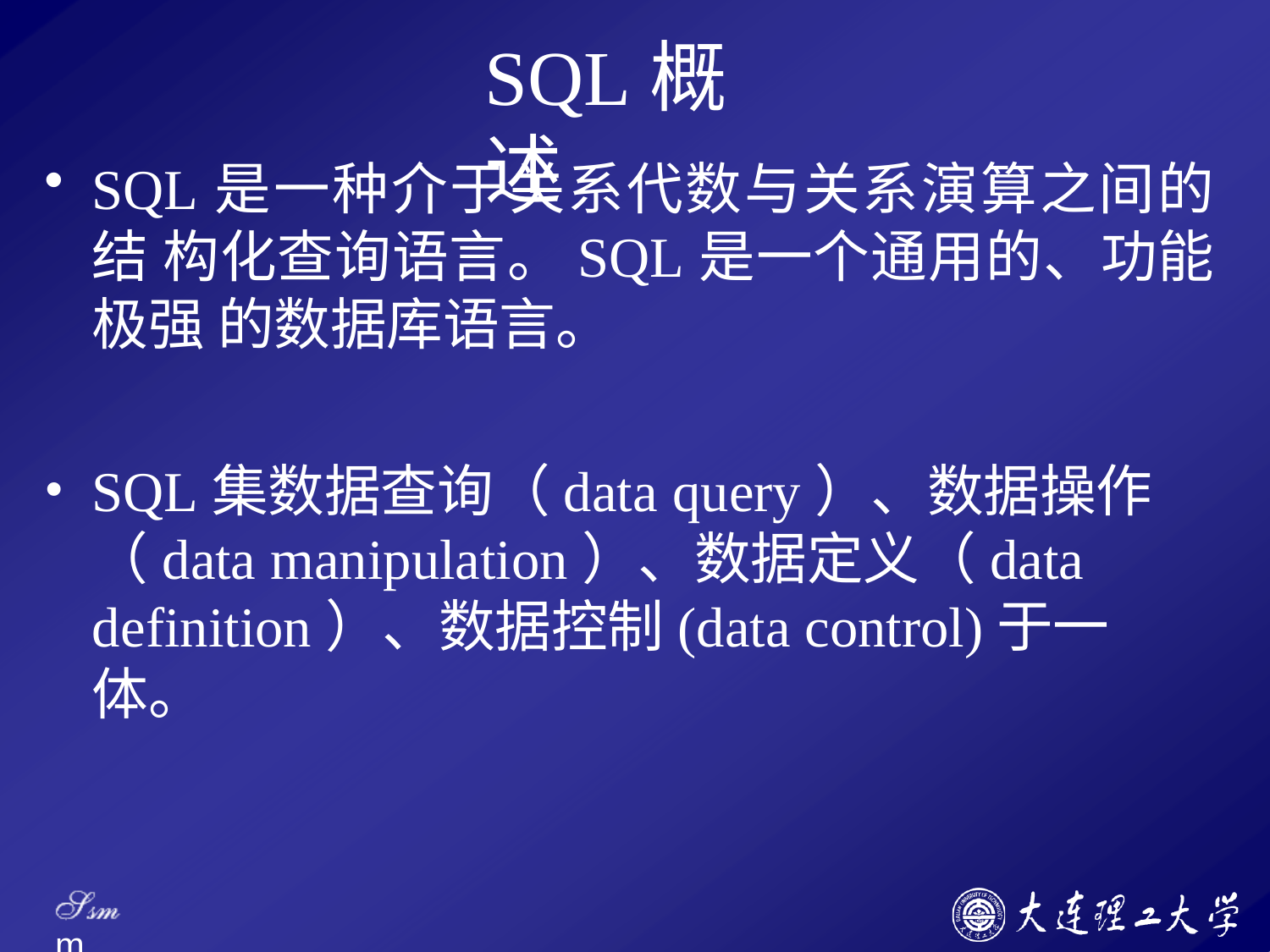

# SQL概述
SQL是一种介于关系代数与关系演算之间的结 构化查询语言。SQL是一个通用的、功能极强 的数据库语言。

SQL集数据查询（data query）、数据操作
（data manipulation）、数据定义（data  definition）、数据控制(data control)于一体。

Ssm